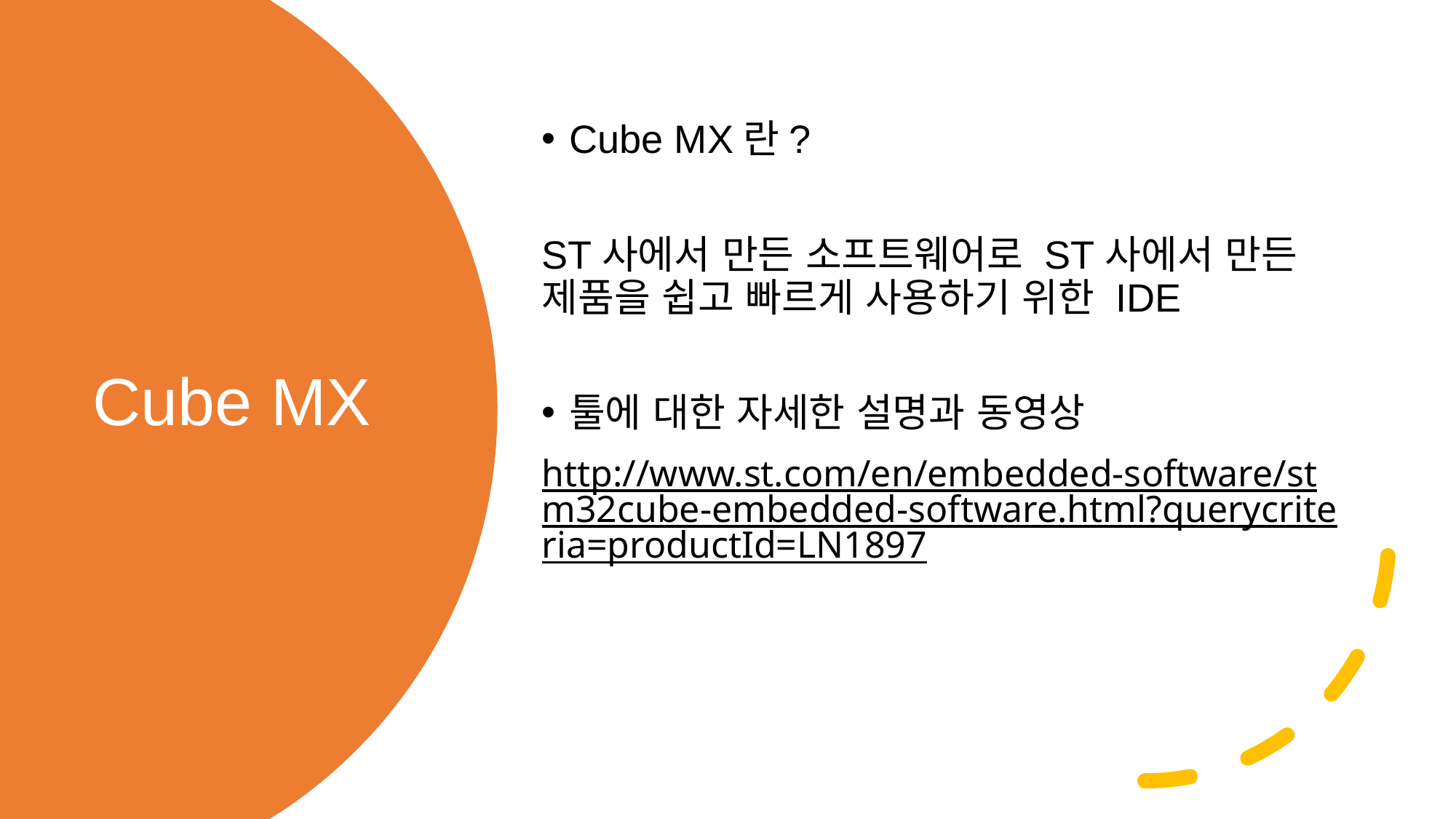

Cube MX란?

ST사에서 만든 소프트웨어로 ST사에서 만든 제품을 쉽고 빠르게 사용하기 위한 IDE

툴에 대한 자세한 설명과 동영상
http://www.st.com/en/embedded-software/stm32cube-embedded-software.html?querycriteria=productId=LN1897
# Cube MX